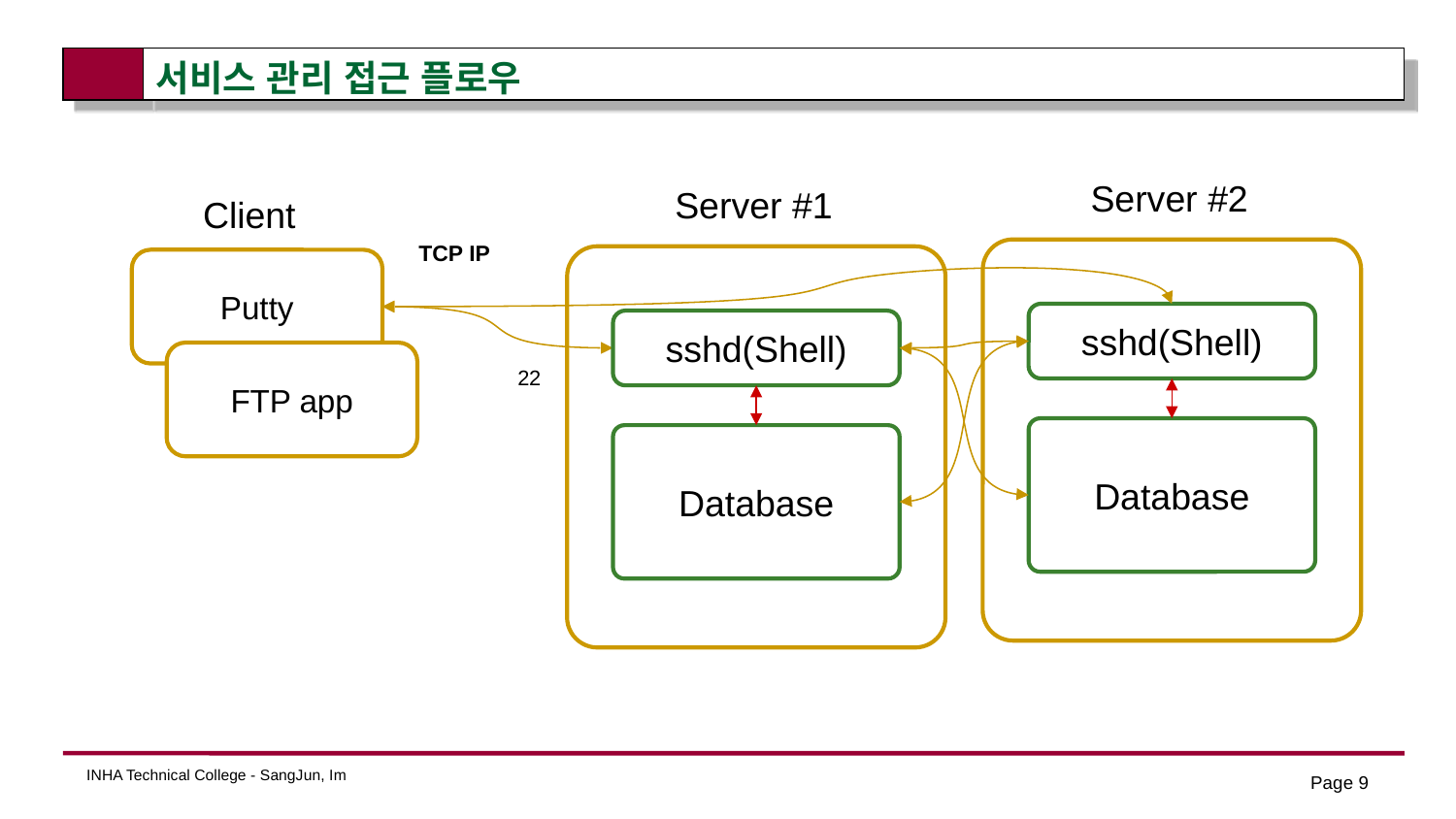

# 서비스 관리 접근 플로우
Server #2
Server #1
Client
TCP IP

Putty
sshd(Shell)
sshd(Shell)
FTP app
22
Database
Database
Page 9